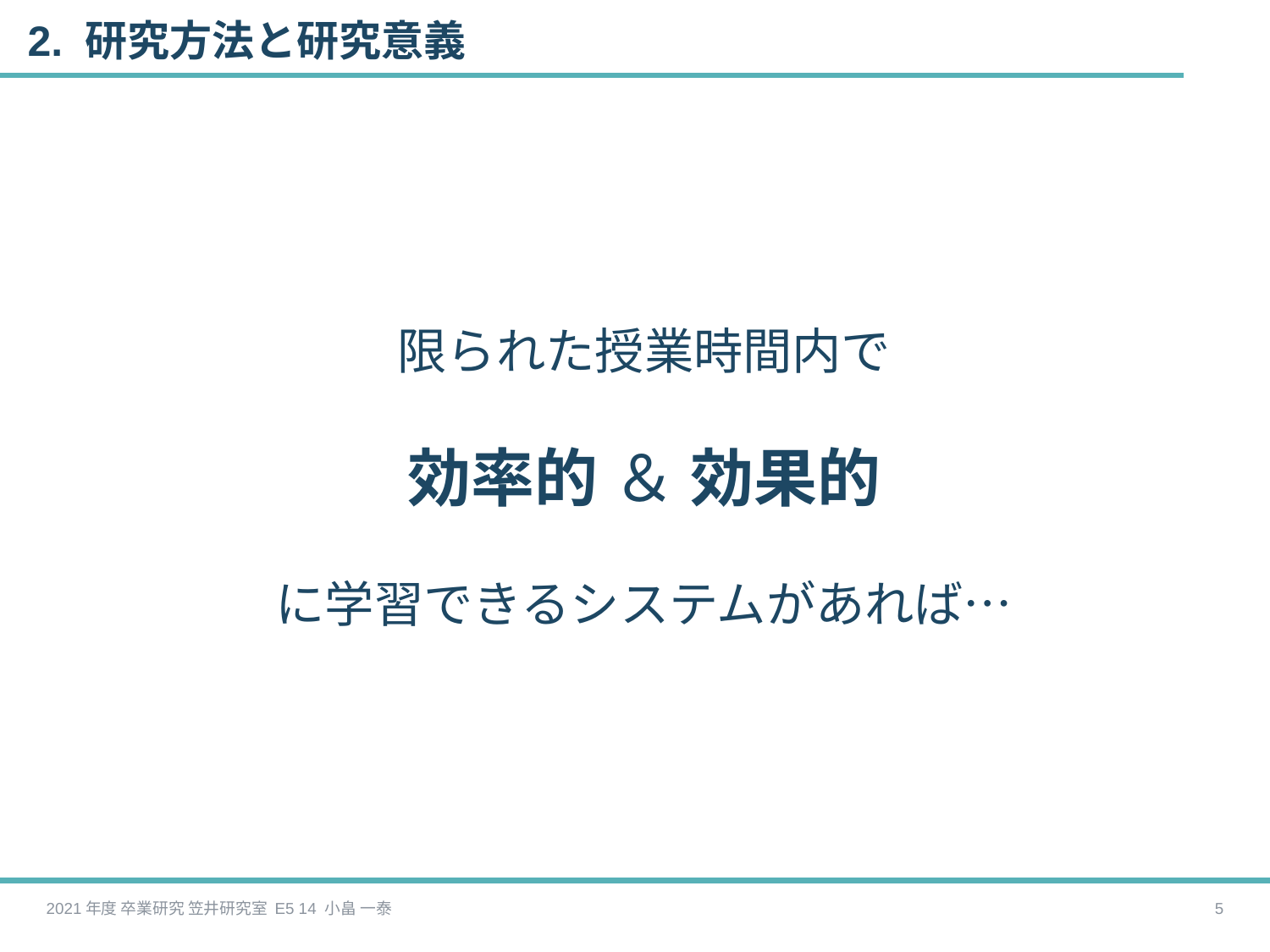

# 2. 研究方法と研究意義
限られた授業時間内で
効率的 ＆ 効果的
に学習できるシステムがあれば…
2021年度 卒業研究 笠井研究室 E5 14 小畠 一泰
5